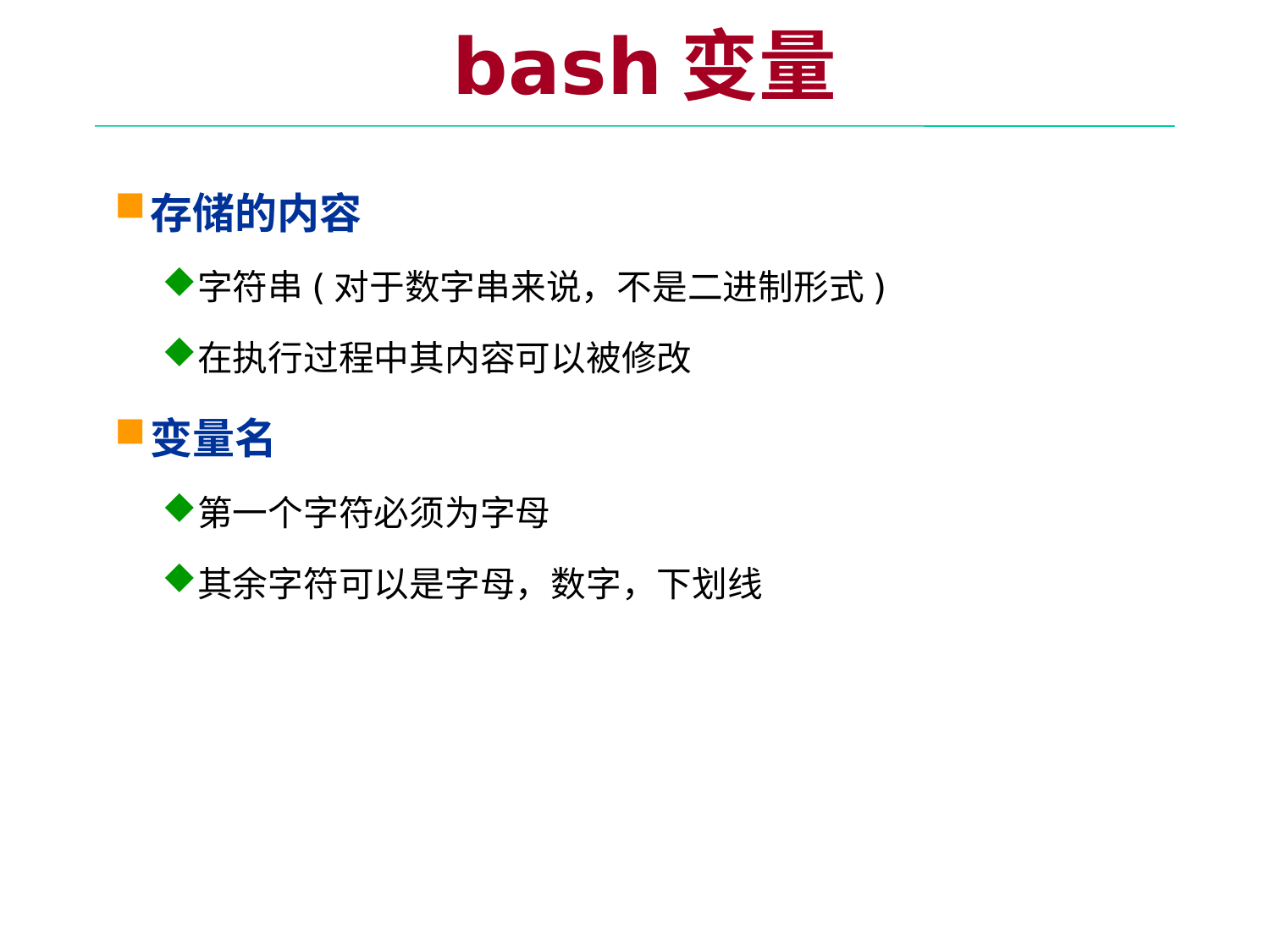

bash变量
存储的内容
字符串(对于数字串来说，不是二进制形式)
在执行过程中其内容可以被修改
变量名
第一个字符必须为字母
其余字符可以是字母，数字，下划线